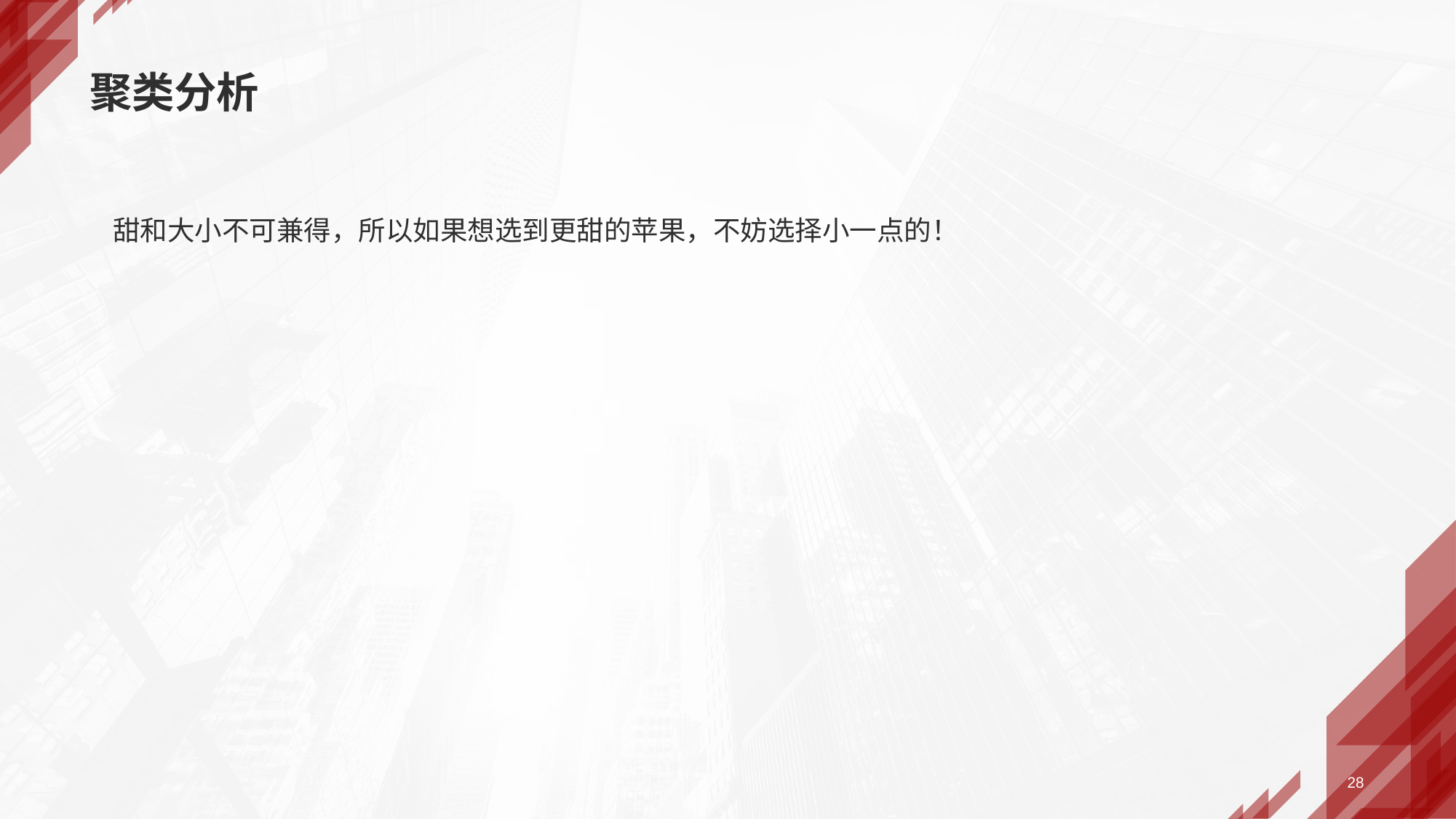

# 聚类分析
甜和大小不可兼得，所以如果想选到更甜的苹果，不妨选择小一点的！
28